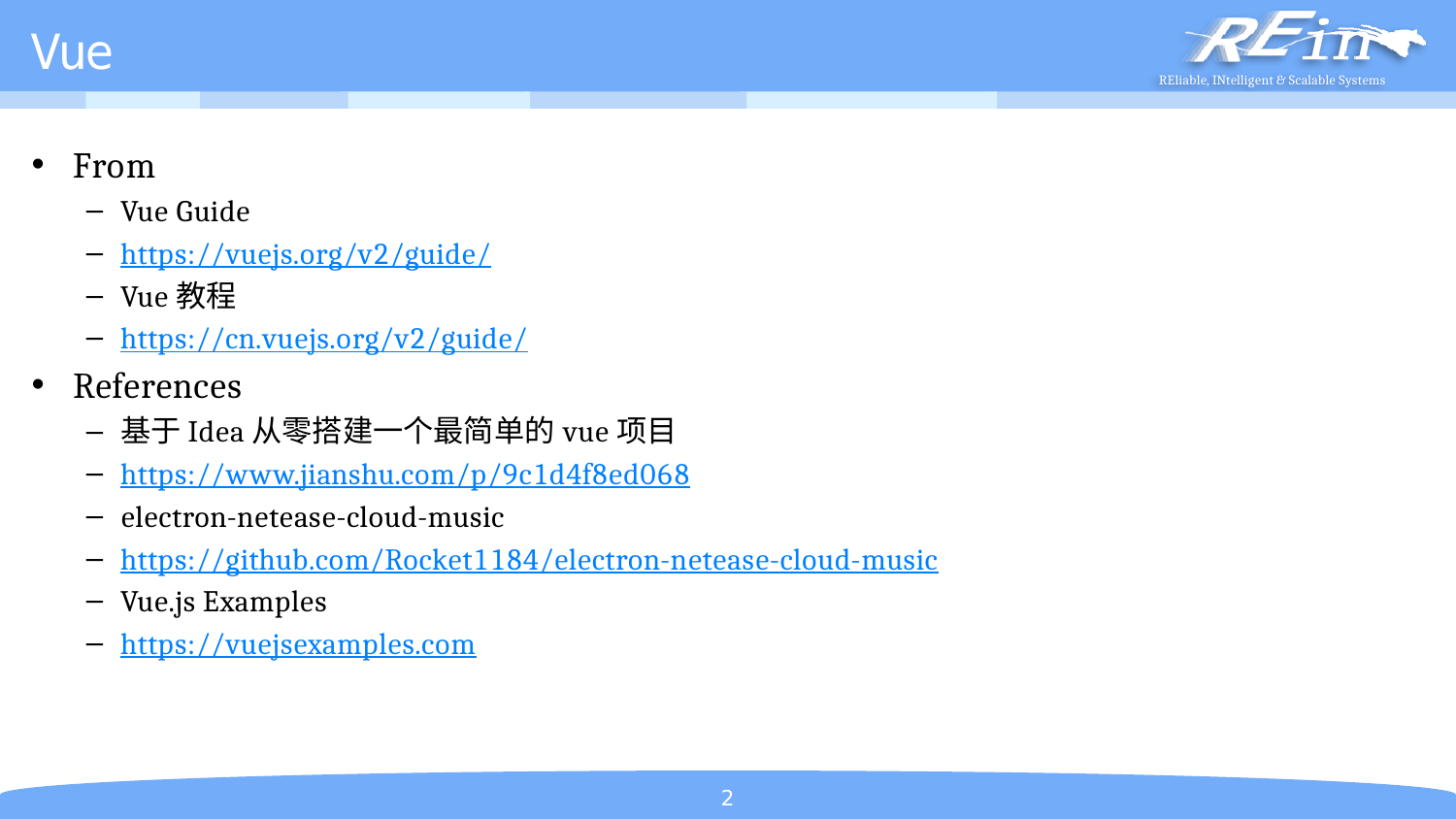

# Vue
From
Vue Guide
https://vuejs.org/v2/guide/
Vue教程
https://cn.vuejs.org/v2/guide/
References
基于Idea从零搭建一个最简单的vue项目
https://www.jianshu.com/p/9c1d4f8ed068
electron-netease-cloud-music
https://github.com/Rocket1184/electron-netease-cloud-music
Vue.js Examples
https://vuejsexamples.com
2